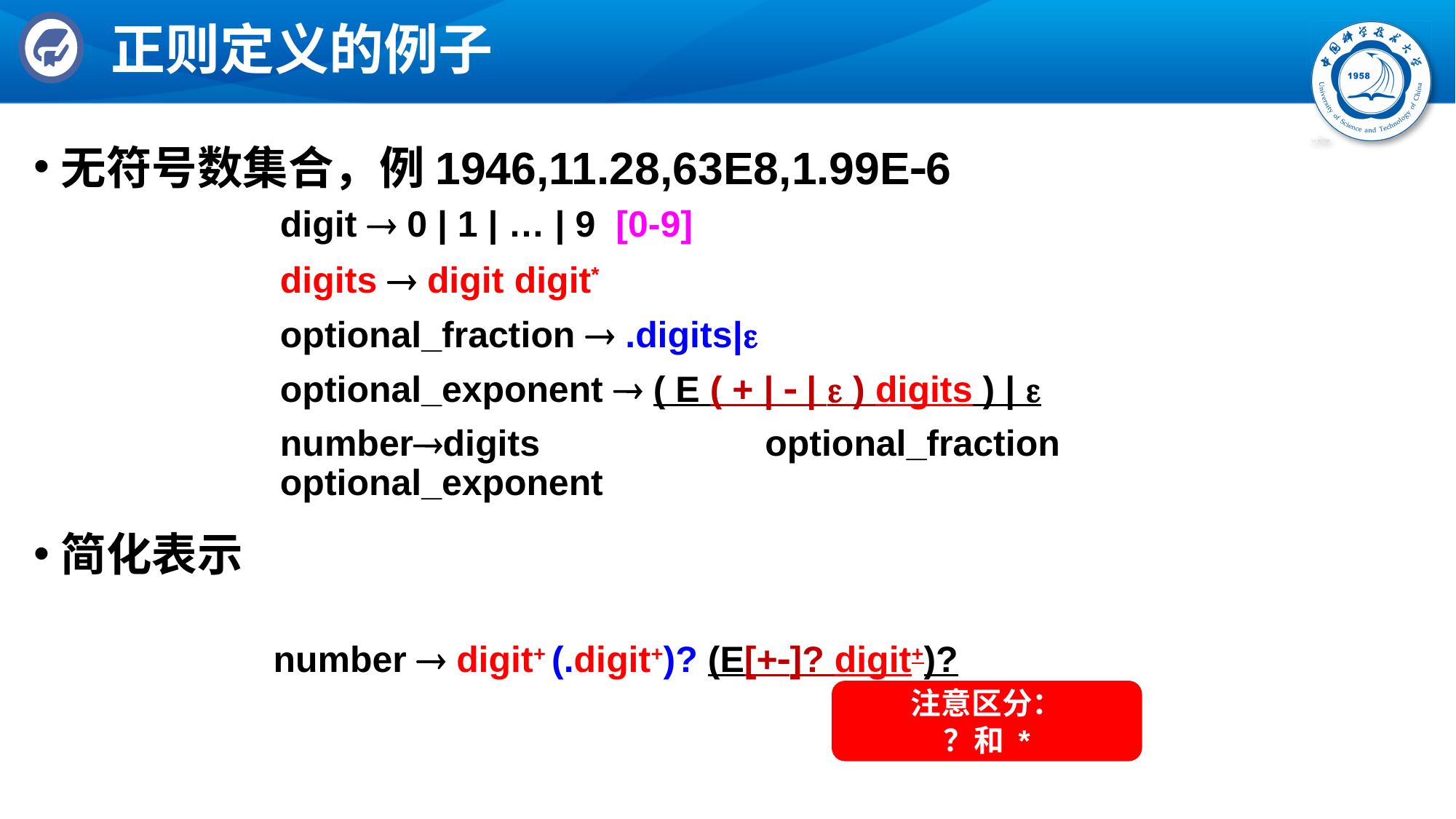

# 正则定义的例子
无符号数集合，例1946,11.28,63E8,1.99E−6

简化表示

	digit → 0 | 1 | … | 9  [0-9]
	digits → digit digit*
	optional_fraction → .digits|ε
	optional_exponent → ( E ( + | − | ε ) digits ) | ε
	number→digits  optional_fraction  optional_exponent

  number → digit+ (.digit+)? (E[+−]? digit+)?
注意区分：
？和 *